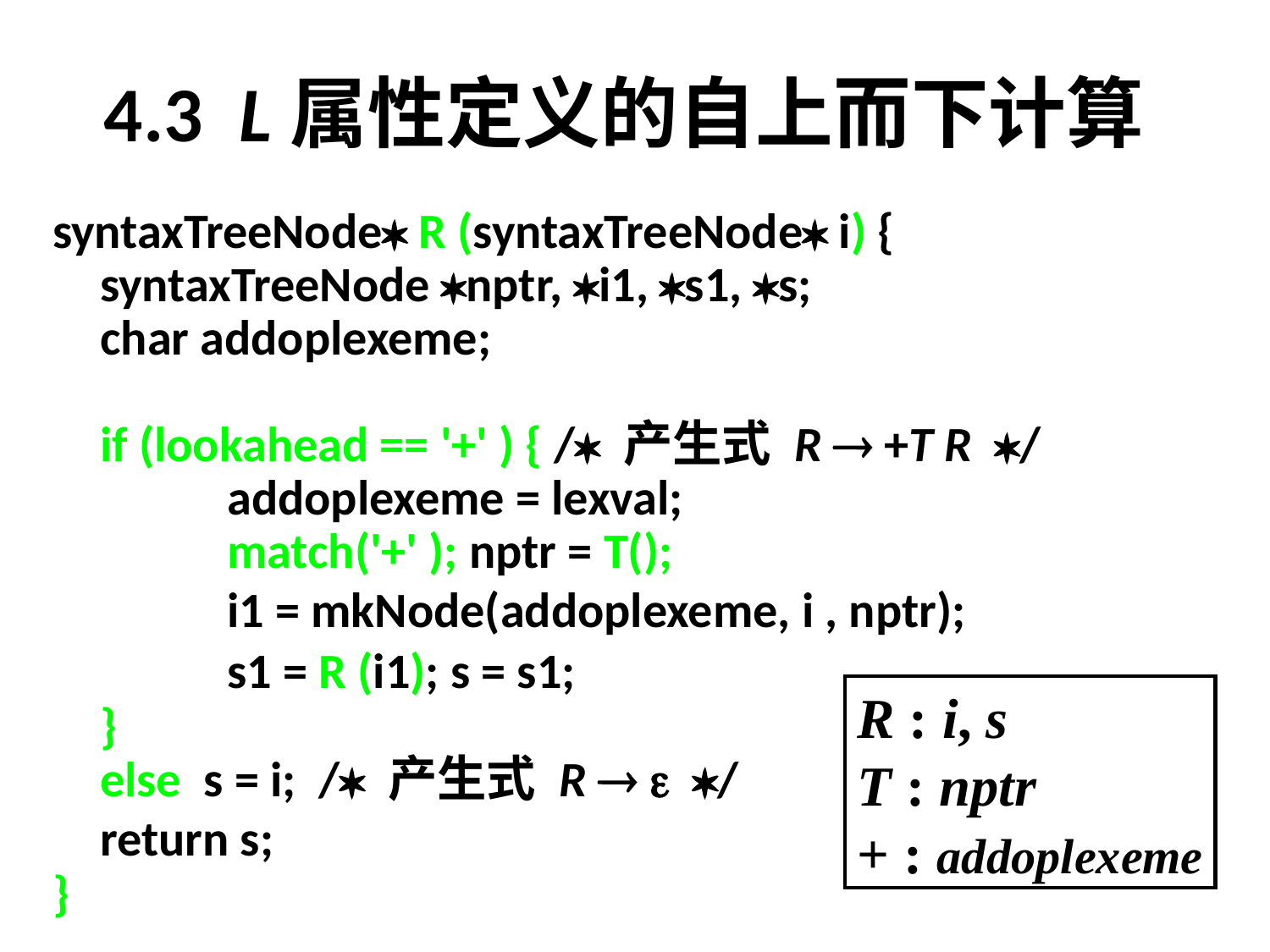

# 4.3  L属性定义的自上而下计算
syntaxTreeNode∗ R (syntaxTreeNode∗ i) {
	syntaxTreeNode ∗nptr, ∗i1, ∗s1, ∗s;
	char addoplexeme;

	if (lookahead == '+' ) { /∗ 产生式 R → +T R  ∗/
		addoplexeme = lexval;
		match('+' ); nptr = T();
		i1 = mkNode(addoplexeme, i , nptr);
		s1 = R (i1); s = s1;
	}
	else  s = i;  /∗ 产生式 R → ε  ∗/
	return s;
}
R : i, s
T : nptr
+ : addoplexeme